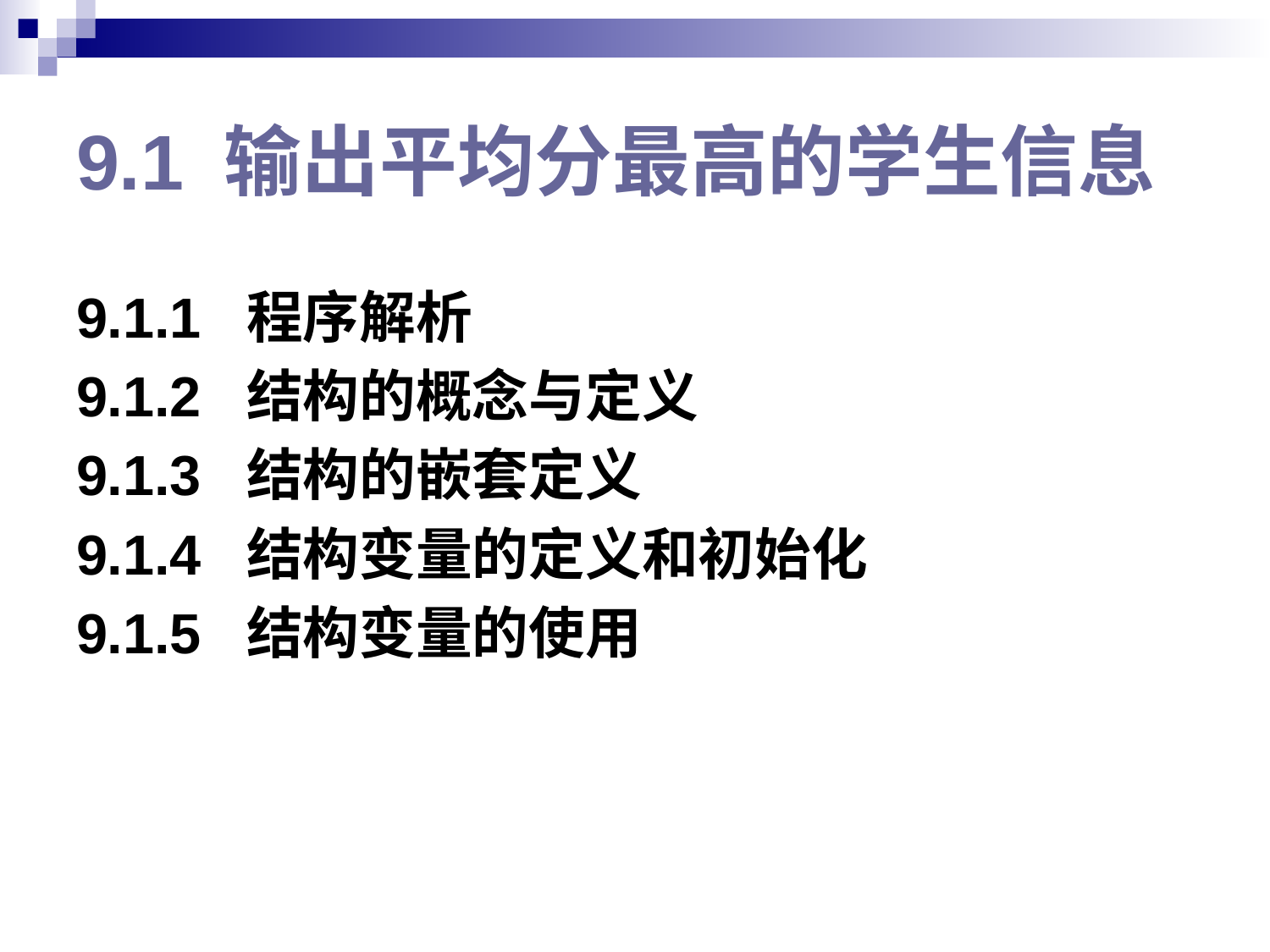

# 9.1 输出平均分最高的学生信息
9.1.1  程序解析
9.1.2  结构的概念与定义
9.1.3  结构的嵌套定义
9.1.4  结构变量的定义和初始化
9.1.5  结构变量的使用